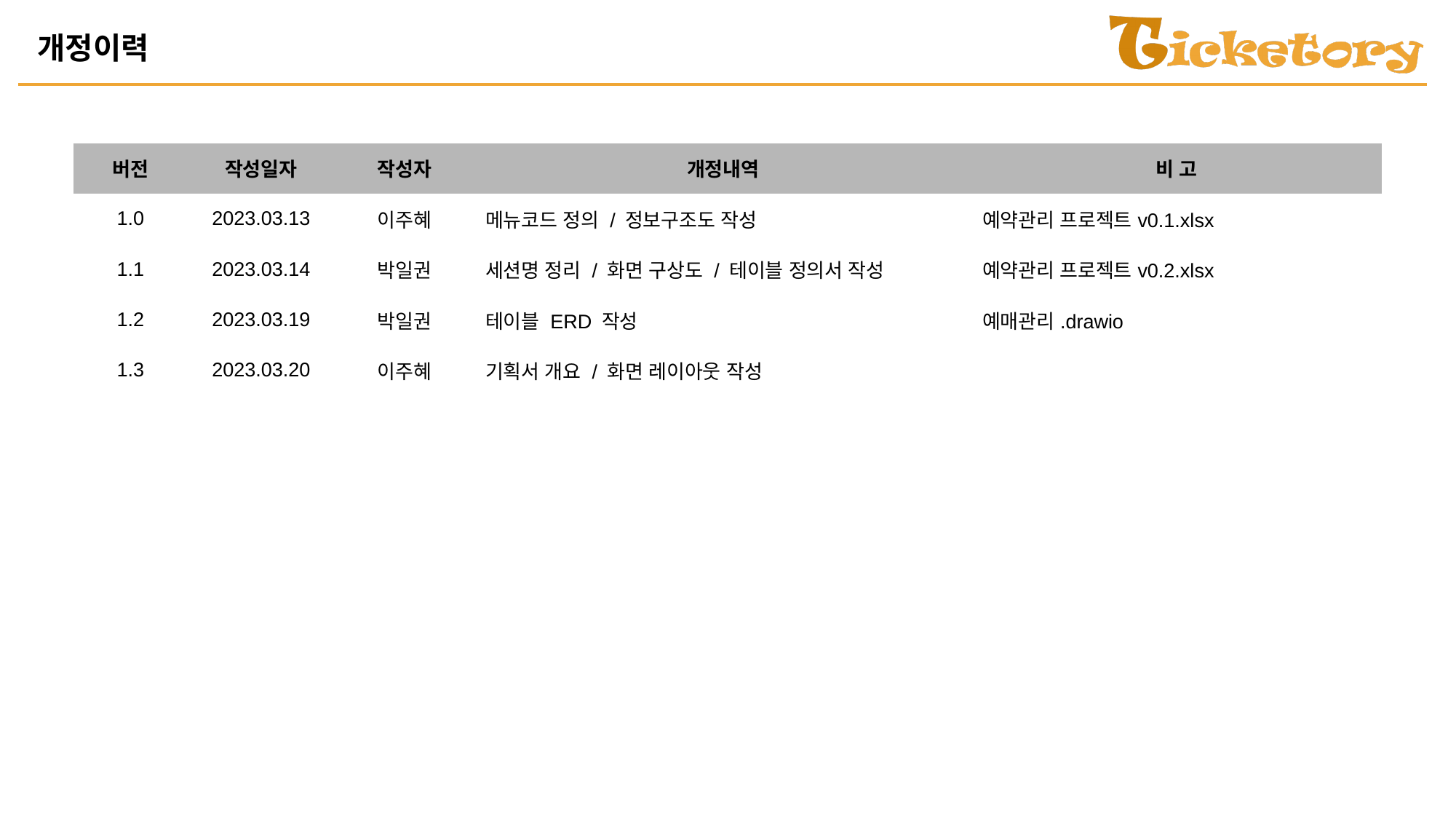

# 개정이력
| 버전 | 작성일자 | 작성자 | 개정내역 | 비 고 |
| --- | --- | --- | --- | --- |
| 1.0 | 2023.03.13 | 이주혜 | 메뉴코드 정의 / 정보구조도 작성 | 예약관리 프로젝트v0.1.xlsx |
| 1.1 | 2023.03.14 | 박일권 | 세션명 정리 / 화면 구상도 / 테이블 정의서 작성 | 예약관리 프로젝트v0.2.xlsx |
| 1.2 | 2023.03.19 | 박일권 | 테이블 ERD 작성 | 예매관리.drawio |
| 1.3 | 2023.03.20 | 이주혜 | 기획서 개요 / 화면 레이아웃 작성 |  |
|  |  |  |  |  |
|  |  |  |  |  |
|  |  |  |  |  |
|  |  |  |  |  |
|  |  |  |  |  |
|  |  |  |  |  |
|  |  |  |  |  |